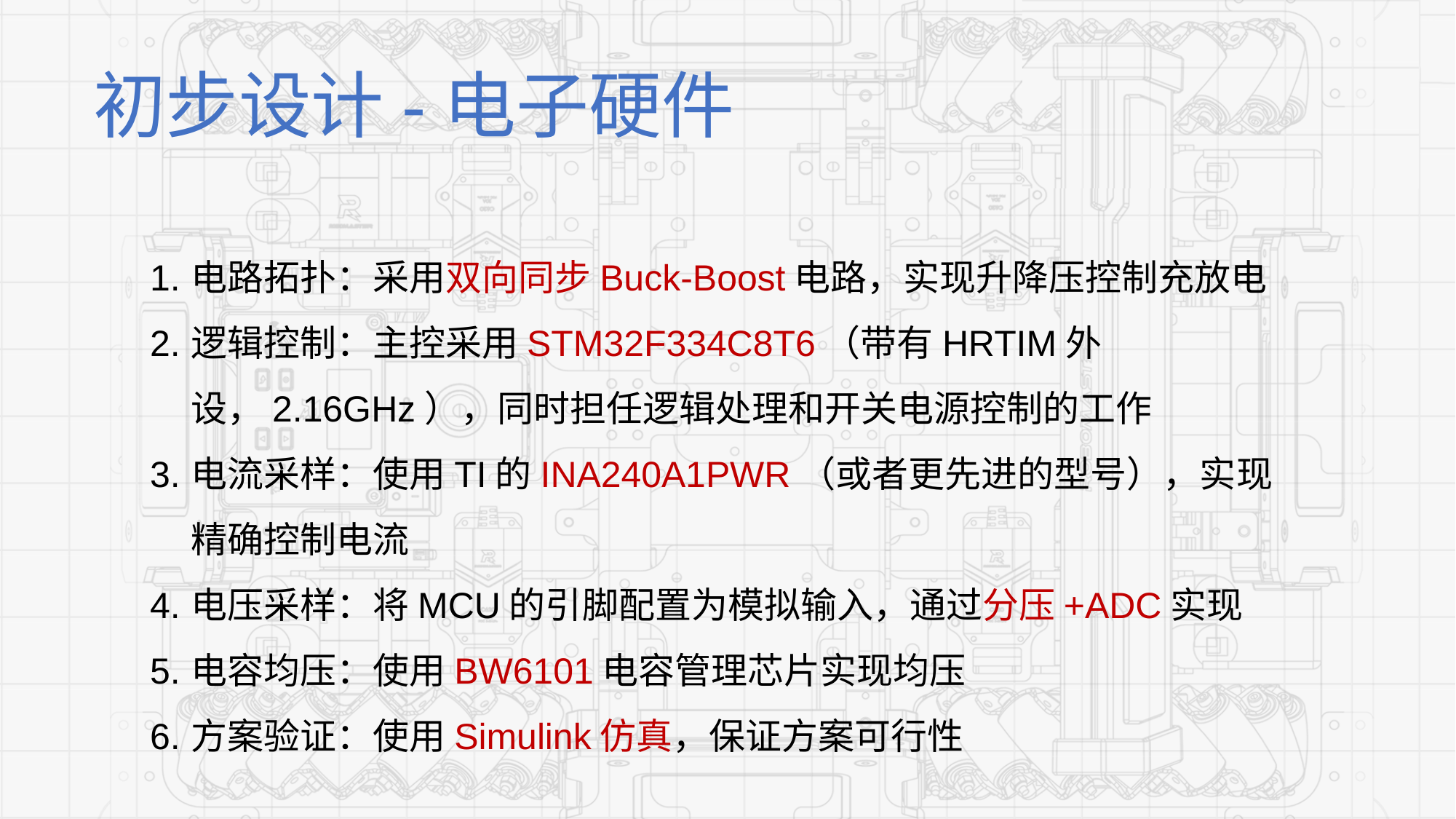

初步设计-电子硬件
电路拓扑：采用双向同步Buck-Boost电路，实现升降压控制充放电
逻辑控制：主控采用STM32F334C8T6（带有HRTIM外设，2.16GHz），同时担任逻辑处理和开关电源控制的工作
电流采样：使用TI的INA240A1PWR（或者更先进的型号），实现精确控制电流
电压采样：将MCU的引脚配置为模拟输入，通过分压+ADC实现
电容均压：使用BW6101电容管理芯片实现均压
方案验证：使用Simulink仿真，保证方案可行性